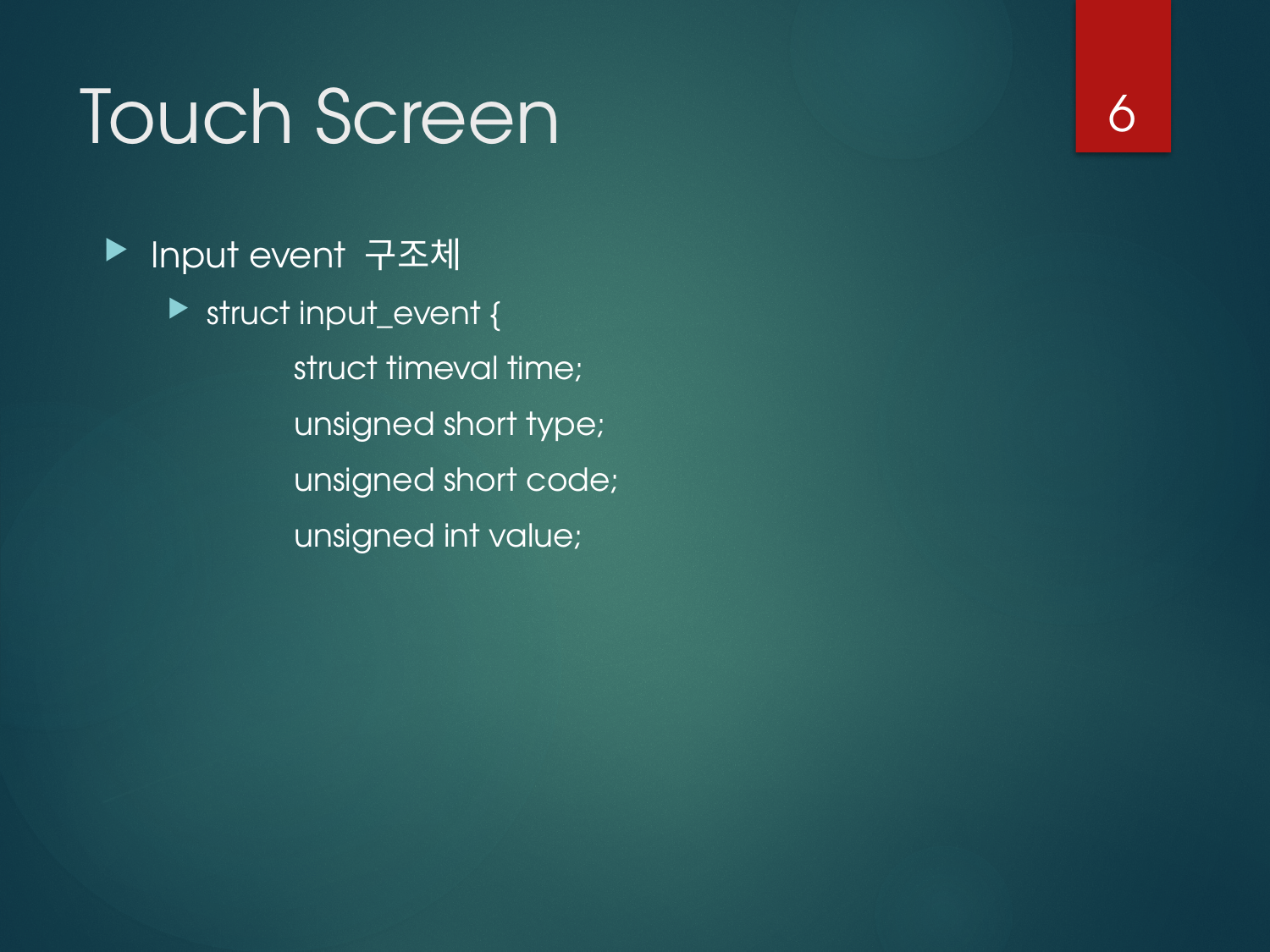

6
# Touch Screen
Input event 구조체
struct input_event {
	struct timeval time;
	unsigned short type;
	unsigned short code;
	unsigned int value;